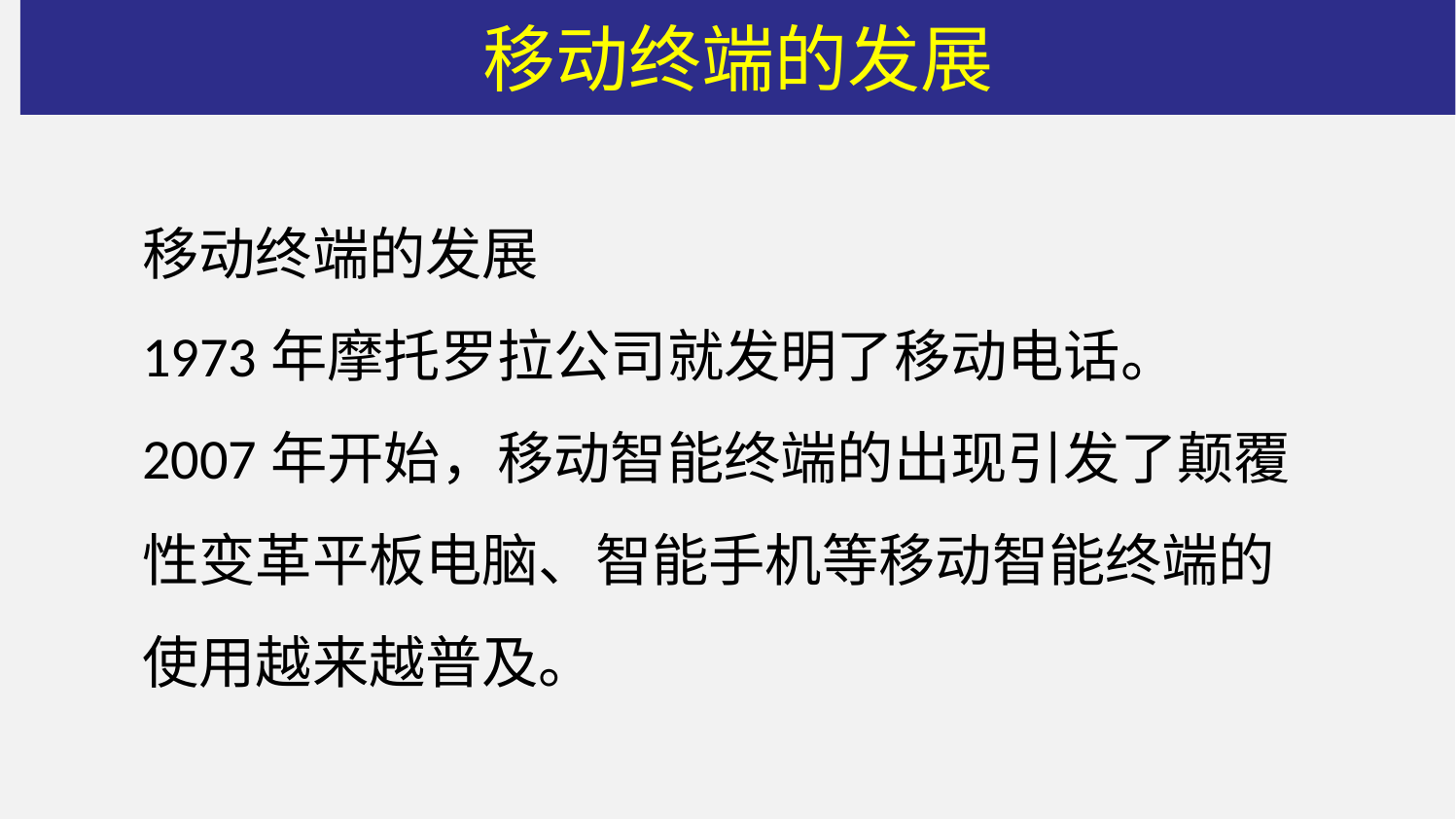

# 移动终端的发展
移动终端的发展
1973年摩托罗拉公司就发明了移动电话。
2007年开始，移动智能终端的出现引发了颠覆性变革平板电脑、智能手机等移动智能终端的使用越来越普及。